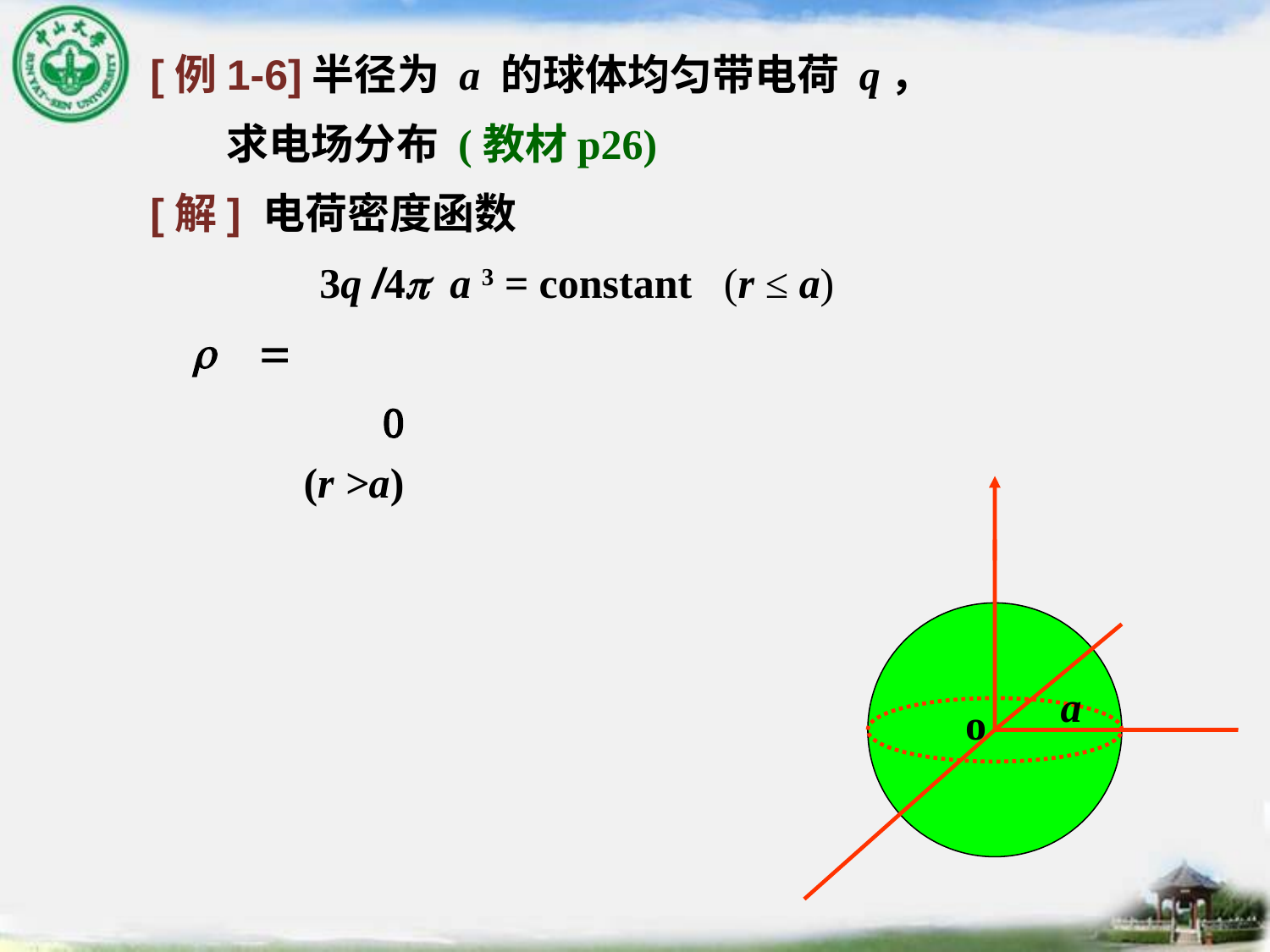

[例1-6]半径为 a 的球体均匀带电荷 q，
       求电场分布 (教材p26)
[解] 电荷密度函数
                3q /4π a 3 = constant   (r ≤ a)
    ρ  =
                0                                  (r >a)

a
o

10